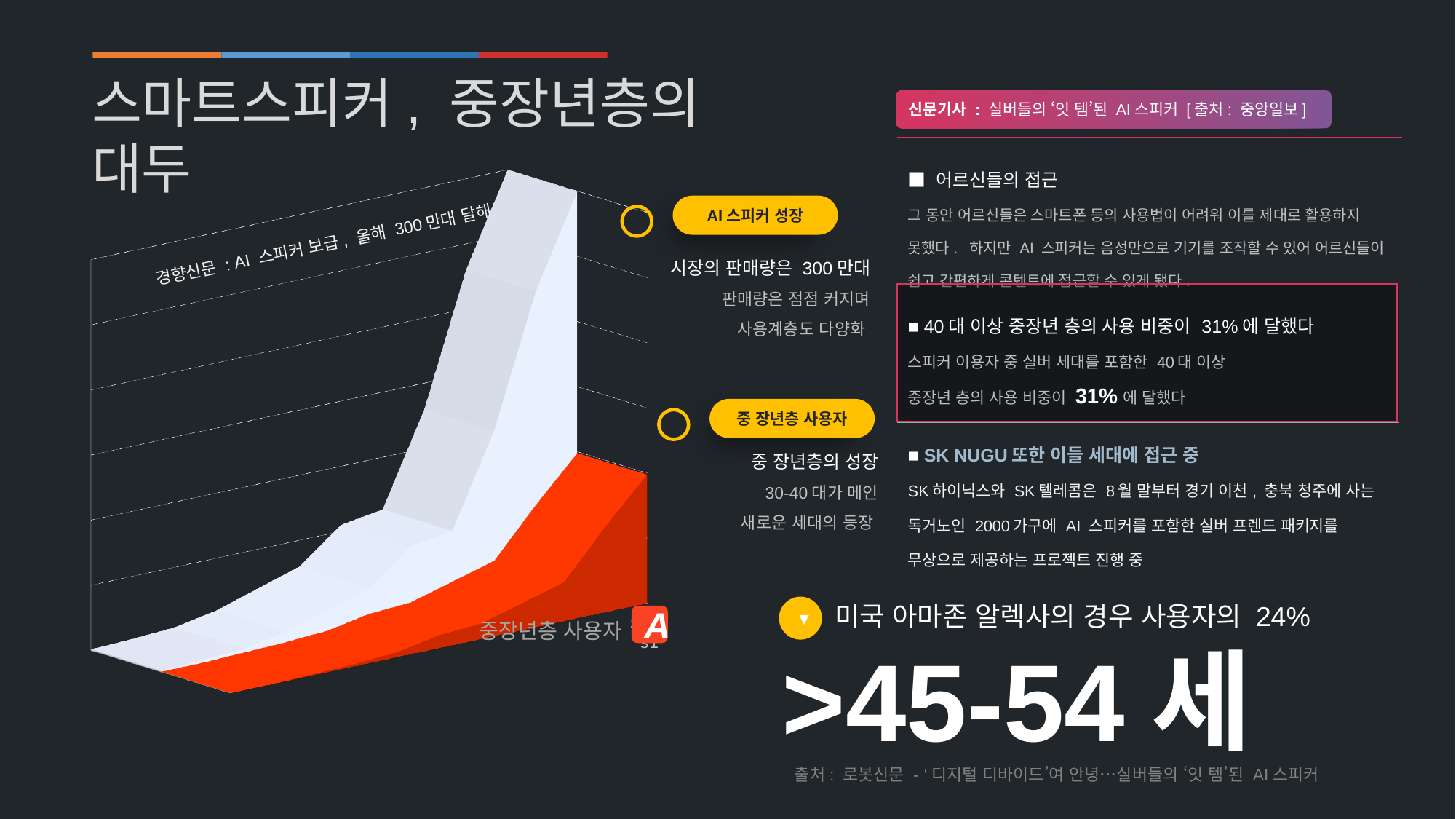

스마트스피커, 중장년층의 대두

신문기사 : 실버들의 ‘잇 템’된 AI스피커 [출처: 중앙일보]

| ■ 어르신들의 접근 그 동안 어르신들은 스마트폰 등의 사용법이 어려워 이를 제대로 활용하지 못했다. 하지만 AI 스피커는 음성만으로 기기를 조작할 수 있어 어르신들이 쉽고 간편하게 콘텐트에 접근할 수 있게 됐다. |
| --- |
| ■ 40대 이상 중장년 층의 사용 비중이 31%에 달했다 스피커 이용자 중 실버 세대를 포함한 40대 이상 중장년 층의 사용 비중이 31%에 달했다 |
| ■ SK NUGU또한 이들 세대에 접근 중 SK하이닉스와 SK텔레콤은 8월 말부터 경기 이천, 충북 청주에 사는 독거노인 2000가구에 AI 스피커를 포함한 실버 프렌드 패키지를 무상으로 제공하는 프로젝트 진행 중 |

[unsupported chart]

A
중장년층 사용자
AI스피커 성장

시장의 판매량은 300만대
판매량은 점점 커지며
사용계층도 다양화
경향신문 : AI 스피커 보급, 올해 300만대 달해

중 장년층 사용자

중 장년층의 성장
30-40대가 메인
새로운 세대의 등장
      미국 아마존 알렉사의 경우 사용자의 24%
>45-54세

출처: 로봇신문 - ‘디지털 디바이드’여 안녕…실버들의 ‘잇 템’된 AI스피커
▼